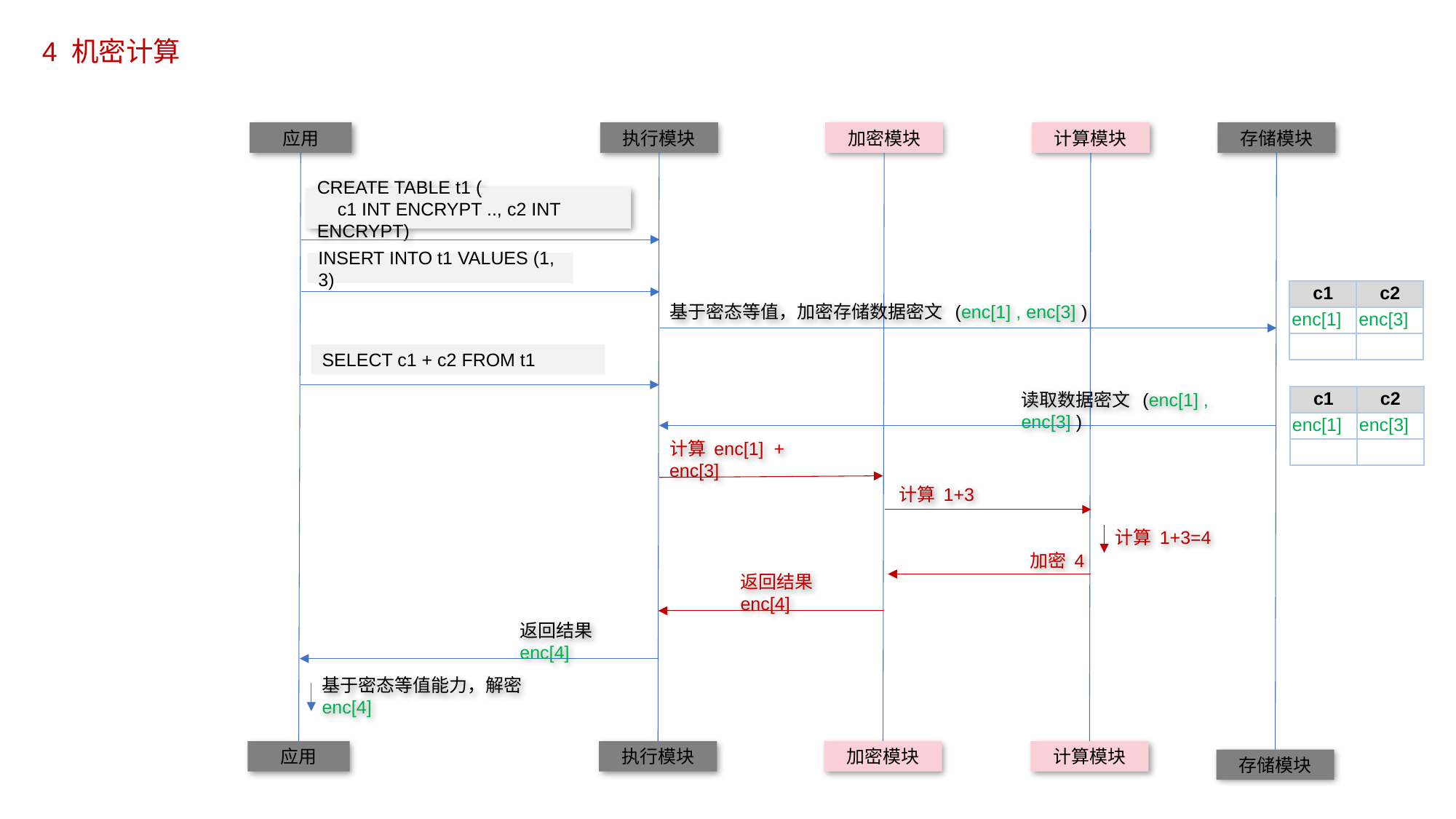

4 机密计算
应用
执行模块
加密模块
计算模块
存储模块
CREATE TABLE t1 (
    c1 INT ENCRYPT .., c2 INT ENCRYPT)
INSERT INTO t1 VALUES (1, 3)
| c1 | c2 |
| --- | --- |
| enc[1] | enc[3] |
|  |  |
基于密态等值，加密存储数据密文  (enc[1] , enc[3] )
SELECT c1 + c2 FROM t1
| c1 | c2 |
| --- | --- |
| enc[1] | enc[3] |
|  |  |
读取数据密文  (enc[1] , enc[3] )
计算 enc[1]  +  enc[3]
计算 1+3
计算 1+3=4
加密 4
返回结果 enc[4]
返回结果 enc[4]
基于密态等值能力，解密enc[4]
应用
执行模块
加密模块
计算模块
存储模块